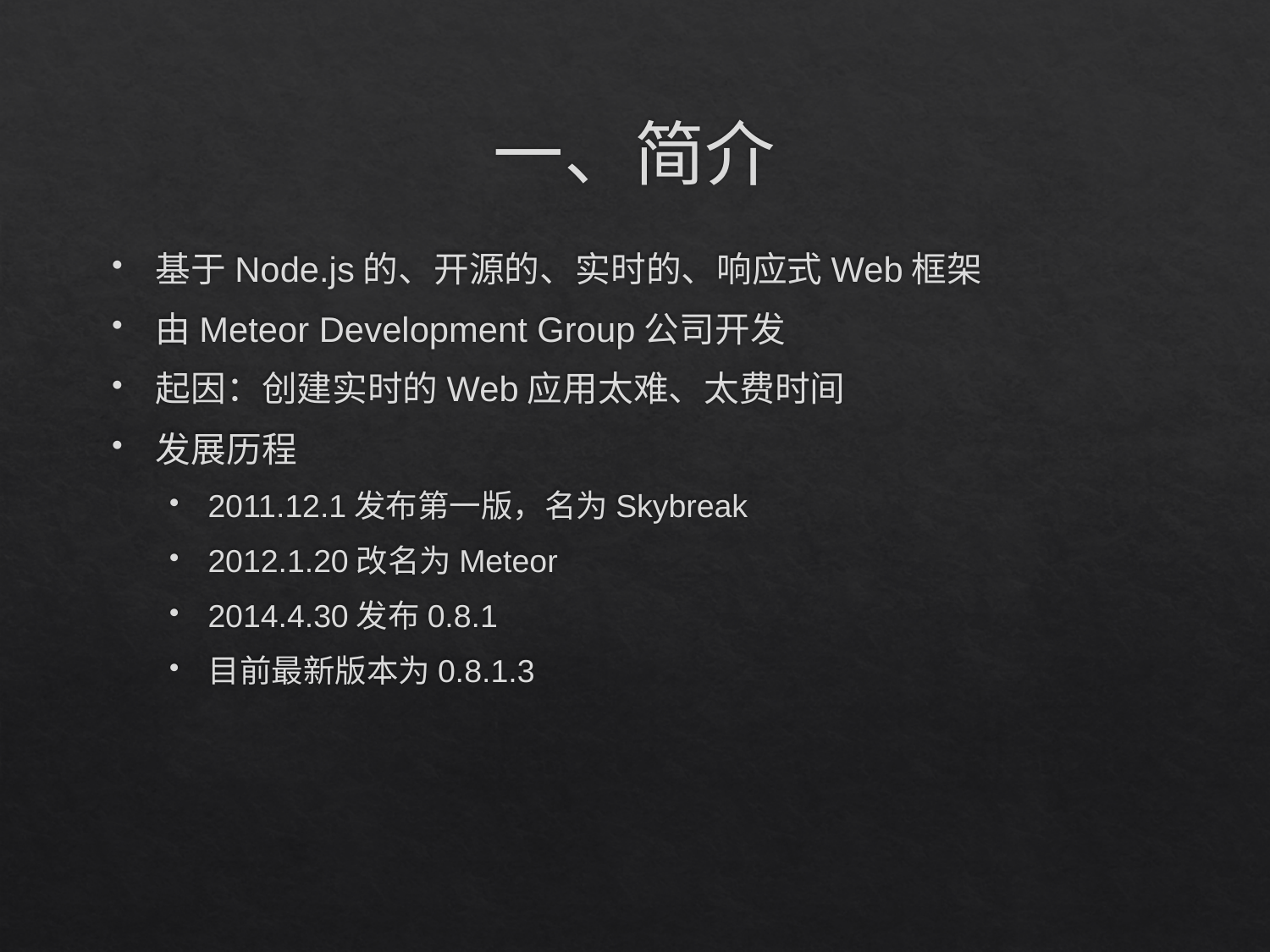

# 一、简介
基于Node.js的、开源的、实时的、响应式Web框架
由Meteor Development Group公司开发
起因：创建实时的Web应用太难、太费时间
发展历程
2011.12.1发布第一版，名为Skybreak
2012.1.20改名为Meteor
2014.4.30发布0.8.1
目前最新版本为0.8.1.3